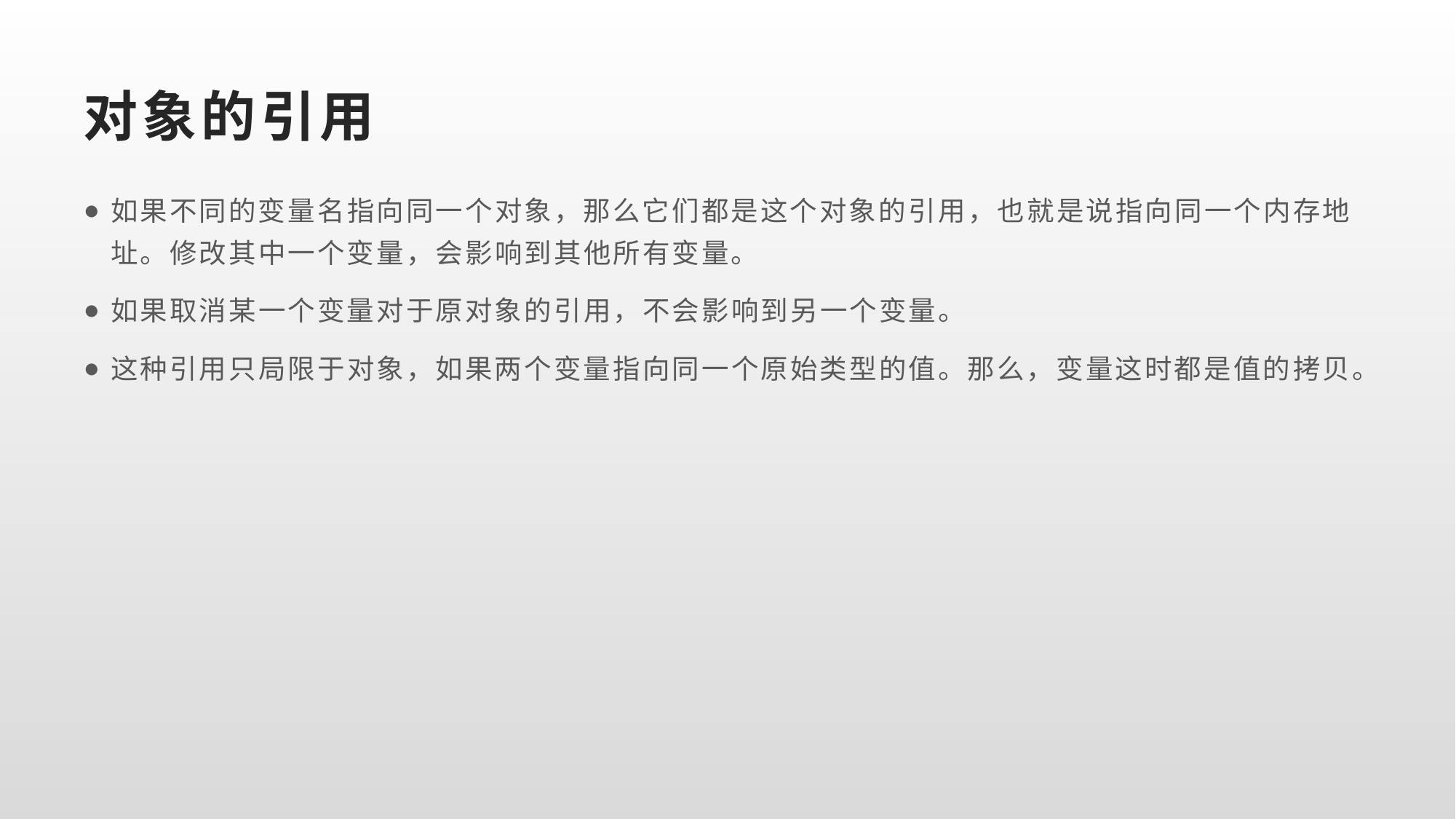

# 对象的引用
如果不同的变量名指向同一个对象，那么它们都是这个对象的引用，也就是说指向同一个内存地址。修改其中一个变量，会影响到其他所有变量。
如果取消某一个变量对于原对象的引用，不会影响到另一个变量。
这种引用只局限于对象，如果两个变量指向同一个原始类型的值。那么，变量这时都是值的拷贝。